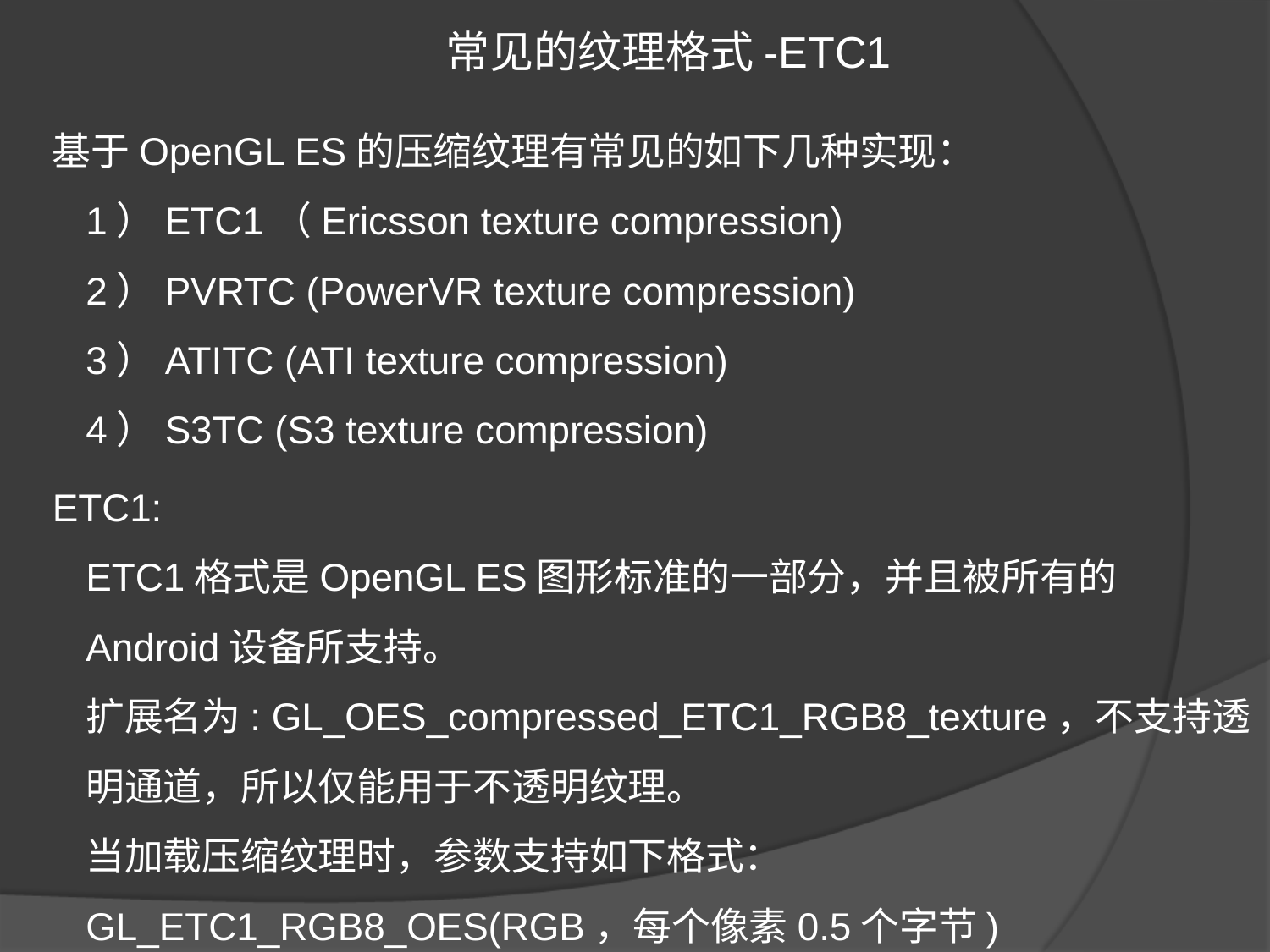

# 常见的纹理格式-ETC1
基于OpenGL ES的压缩纹理有常见的如下几种实现：
1）ETC1（Ericsson texture compression)
2）PVRTC (PowerVR texture compression)
3）ATITC (ATI texture compression)
4）S3TC (S3 texture compression)
ETC1:
ETC1格式是OpenGL ES图形标准的一部分，并且被所有的Android设备所支持。
扩展名为: GL_OES_compressed_ETC1_RGB8_texture，不支持透明通道，所以仅能用于不透明纹理。
当加载压缩纹理时，参数支持如下格式：
GL_ETC1_RGB8_OES(RGB，每个像素0.5个字节)